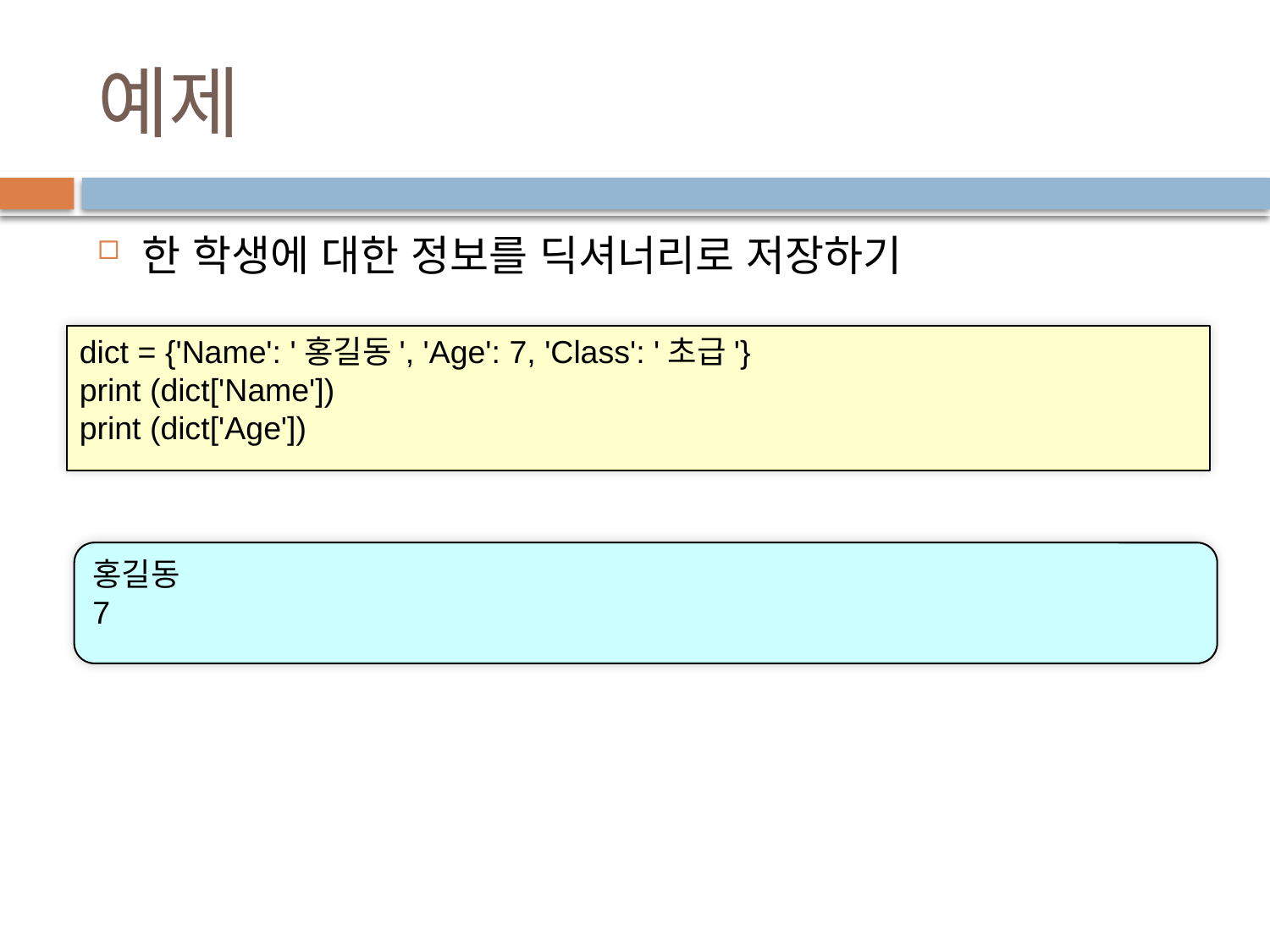

# 예제
한 학생에 대한 정보를 딕셔너리로 저장하기
dict = {'Name': '홍길동', 'Age': 7, 'Class': '초급'}
print (dict['Name'])
print (dict['Age'])
홍길동
7